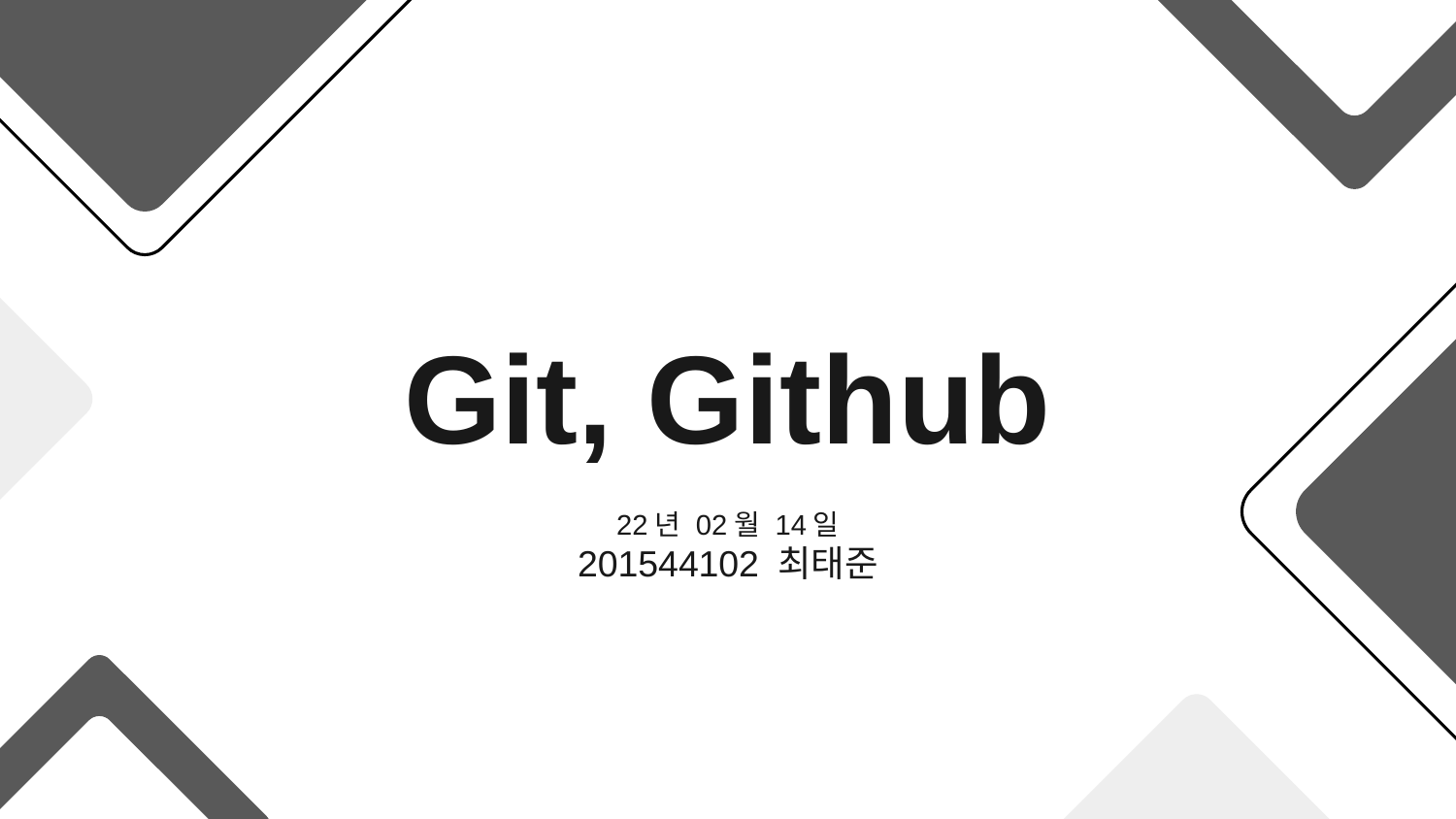

# Git, Github
22년 02월 14일
201544102 최태준